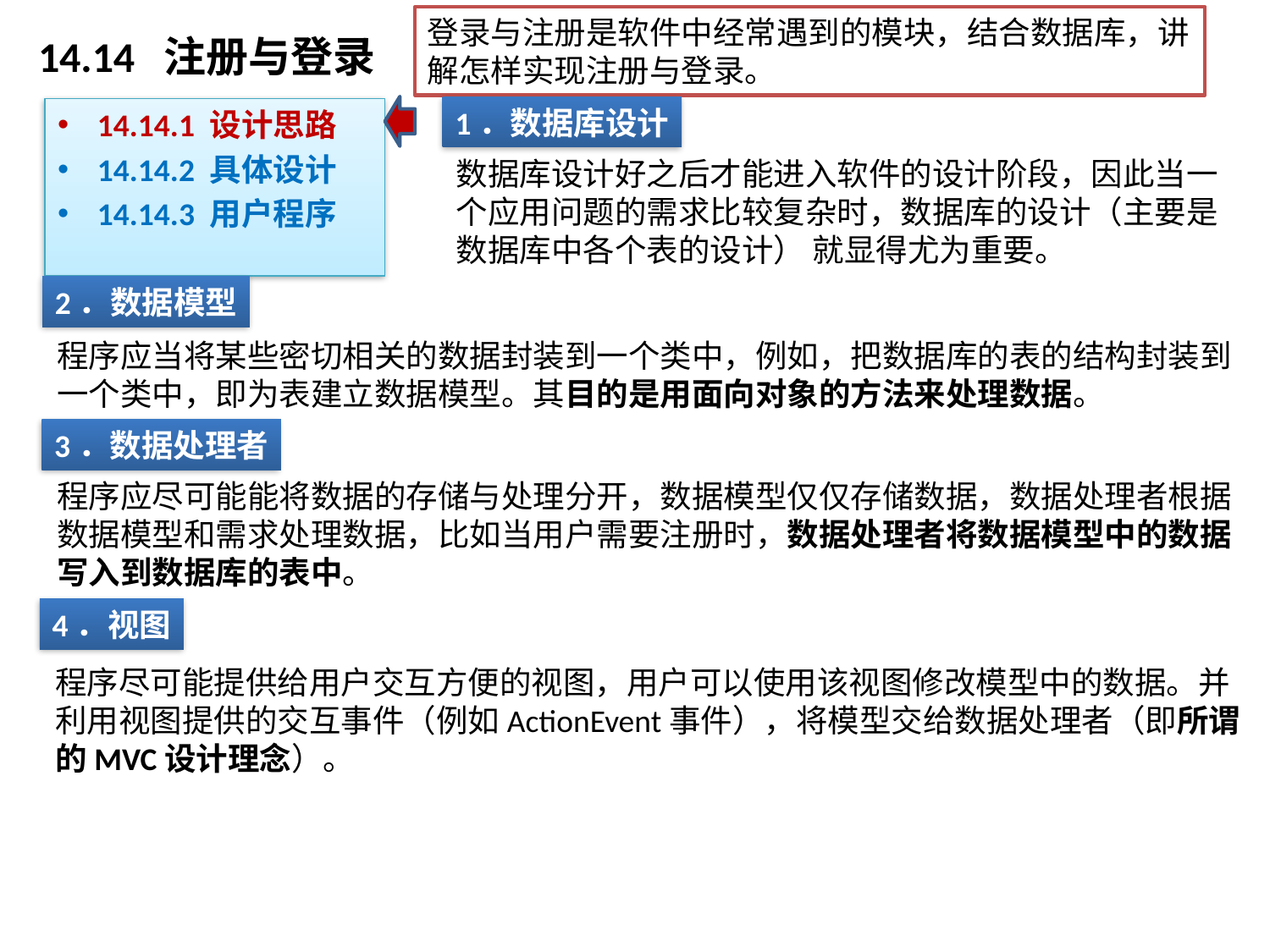

# 14.14  注册与登录
登录与注册是软件中经常遇到的模块，结合数据库，讲解怎样实现注册与登录。

1．数据库设计
14.14.1 设计思路
14.14.2 具体设计
14.14.3 用户程序
数据库设计好之后才能进入软件的设计阶段，因此当一个应用问题的需求比较复杂时，数据库的设计（主要是数据库中各个表的设计） 就显得尤为重要。
2．数据模型
程序应当将某些密切相关的数据封装到一个类中，例如，把数据库的表的结构封装到一个类中，即为表建立数据模型。其目的是用面向对象的方法来处理数据。
3．数据处理者
程序应尽可能能将数据的存储与处理分开，数据模型仅仅存储数据，数据处理者根据数据模型和需求处理数据，比如当用户需要注册时，数据处理者将数据模型中的数据写入到数据库的表中。
4．视图
程序尽可能提供给用户交互方便的视图，用户可以使用该视图修改模型中的数据。并利用视图提供的交互事件（例如ActionEvent事件），将模型交给数据处理者（即所谓的MVC设计理念）。